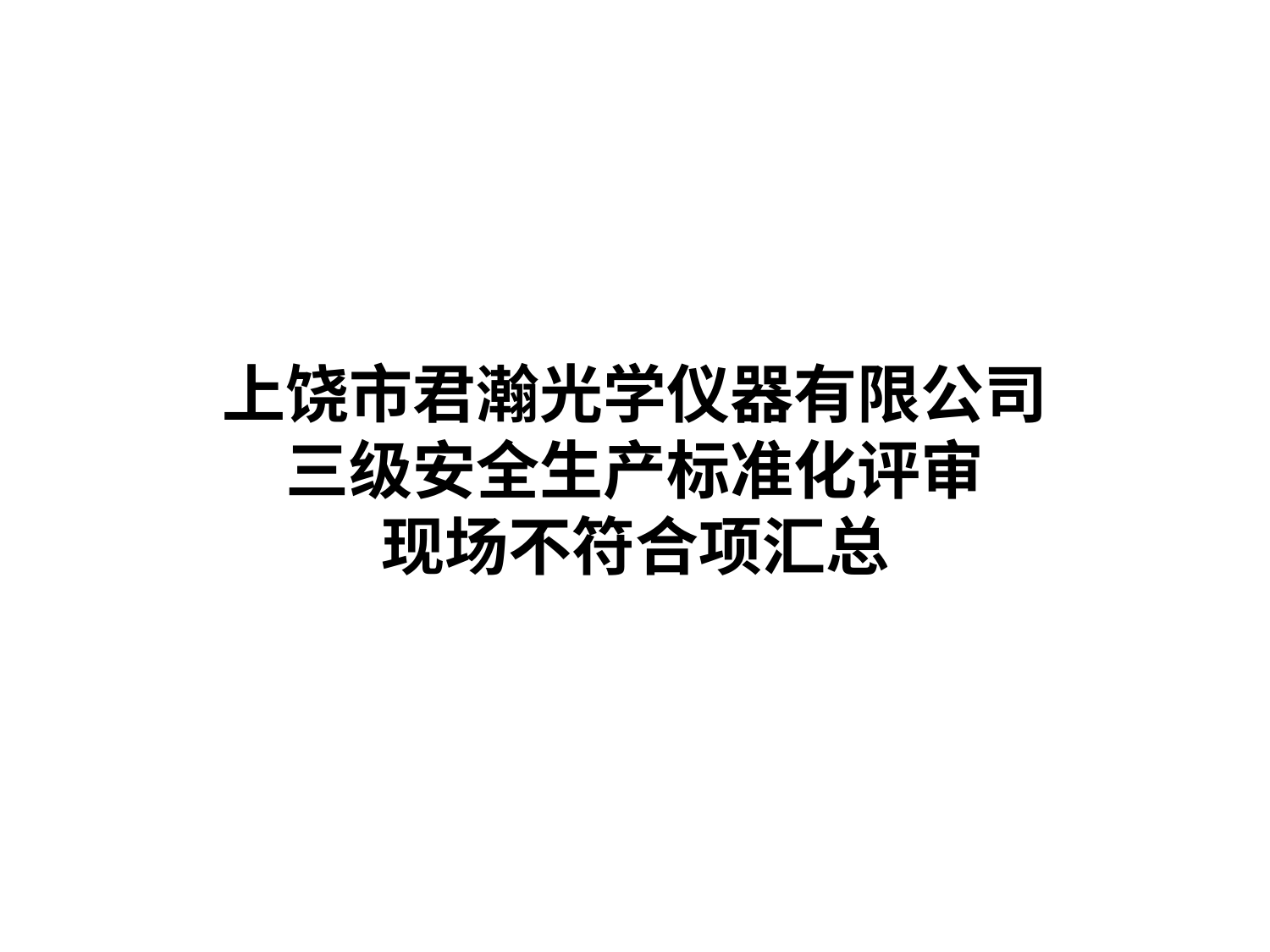

# 上饶市君瀚光学仪器有限公司 三级安全生产标准化评审 现场不符合项汇总